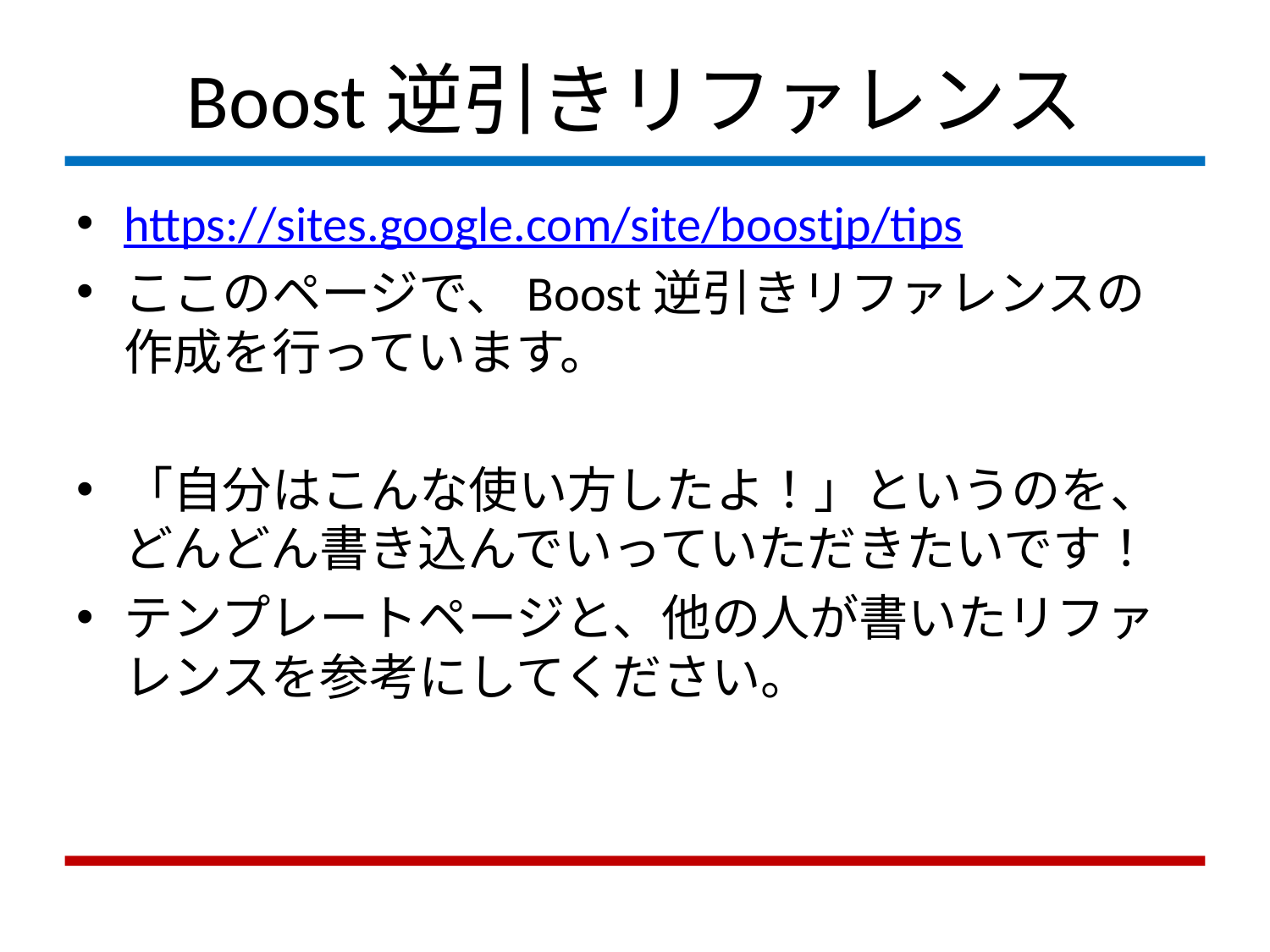

# Boost逆引きリファレンス
https://sites.google.com/site/boostjp/tips
ここのページで、Boost逆引きリファレンスの作成を行っています。

「自分はこんな使い方したよ！」というのを、どんどん書き込んでいっていただきたいです！
テンプレートページと、他の人が書いたリファレンスを参考にしてください。